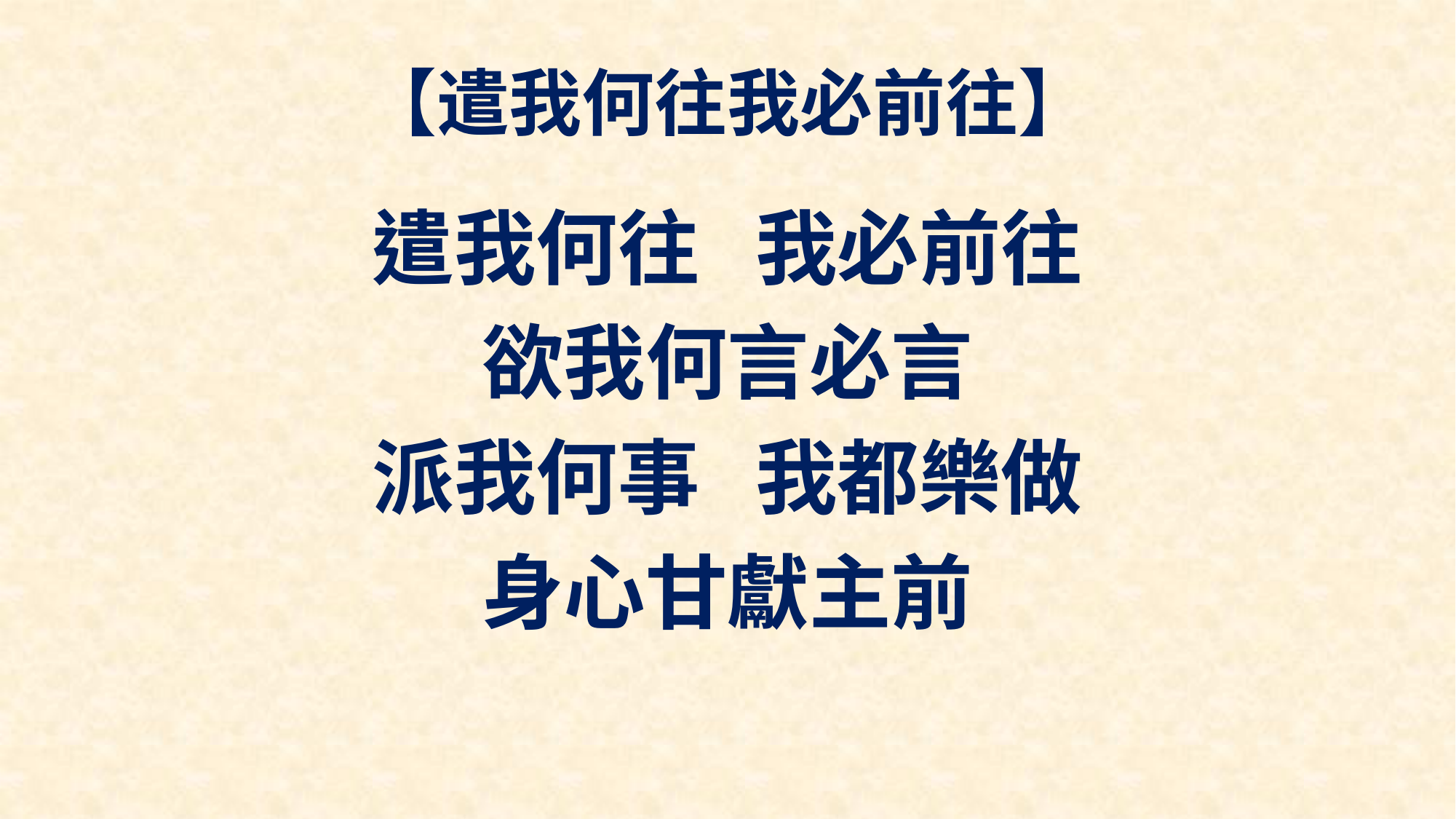

# 【遣我何往我必前往】
遣我何往   我必前往
欲我何言必言
派我何事   我都樂做
身心甘獻主前